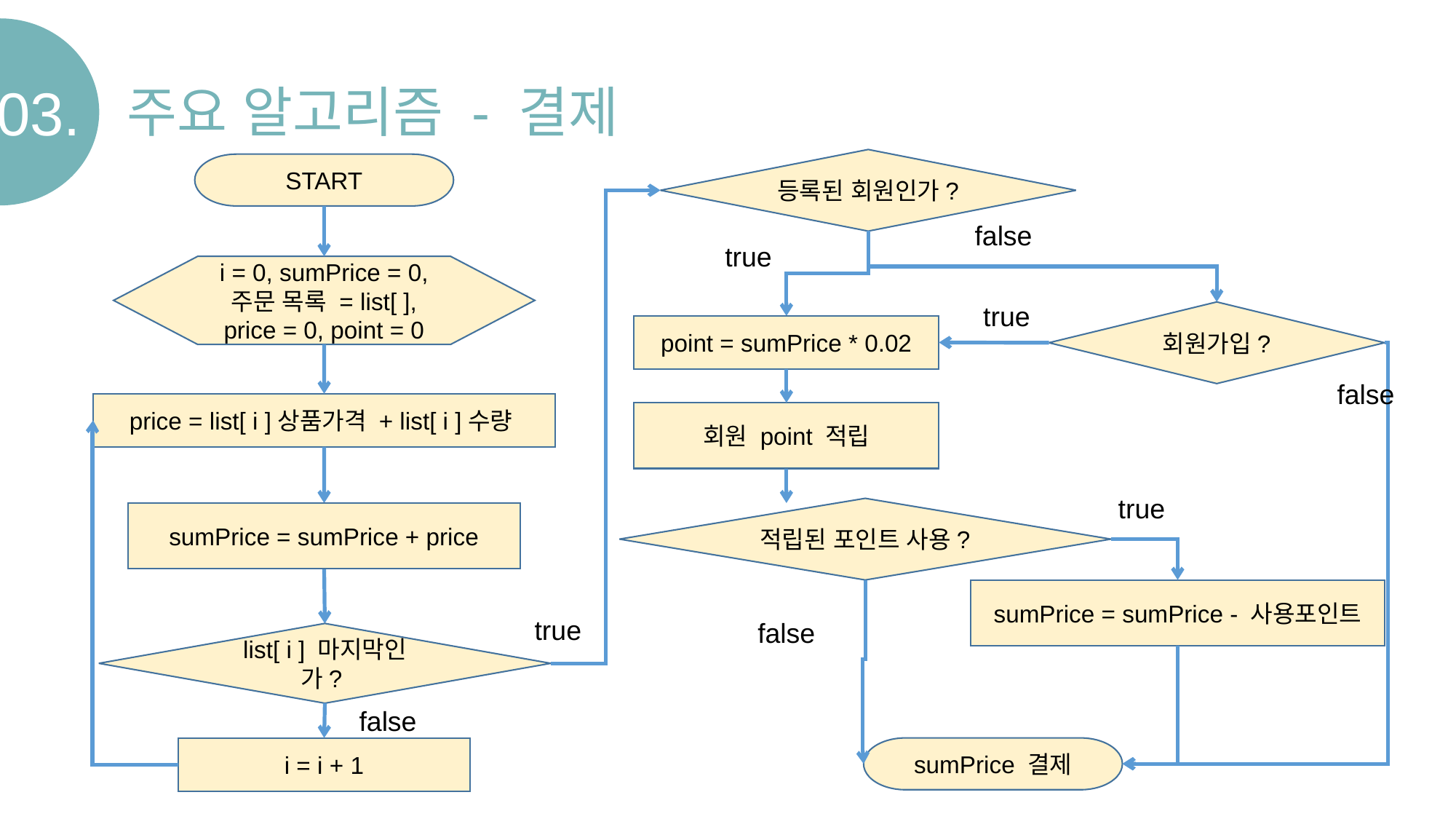

03.
주요 알고리즘 - 결제
등록된 회원인가?
START
false
true
i = 0, sumPrice = 0,
주문 목록 = list[ ], price = 0, point = 0
true
회원가입?
point = sumPrice * 0.02
false
price = list[ i ]상품가격 + list[ i ]수량
회원 point 적립
true
적립된 포인트 사용?
sumPrice = sumPrice + price
sumPrice = sumPrice - 사용포인트
true
false
list[ i ] 마지막인가?
false
i = i + 1
sumPrice 결제